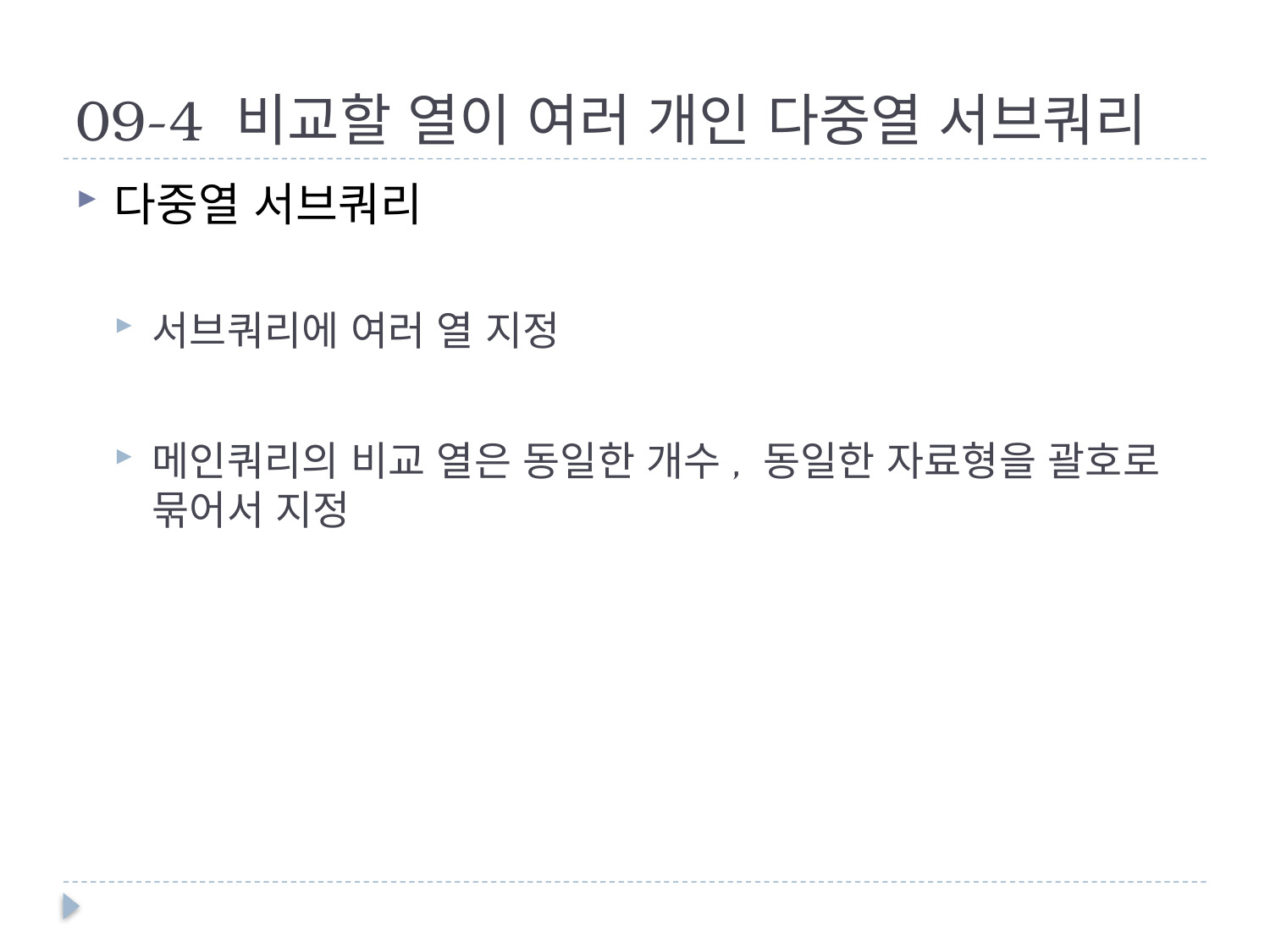

# 09-4 비교할 열이 여러 개인 다중열 서브쿼리
다중열 서브쿼리

서브쿼리에 여러 열 지정

메인쿼리의 비교 열은 동일한 개수, 동일한 자료형을 괄호로 묶어서 지정